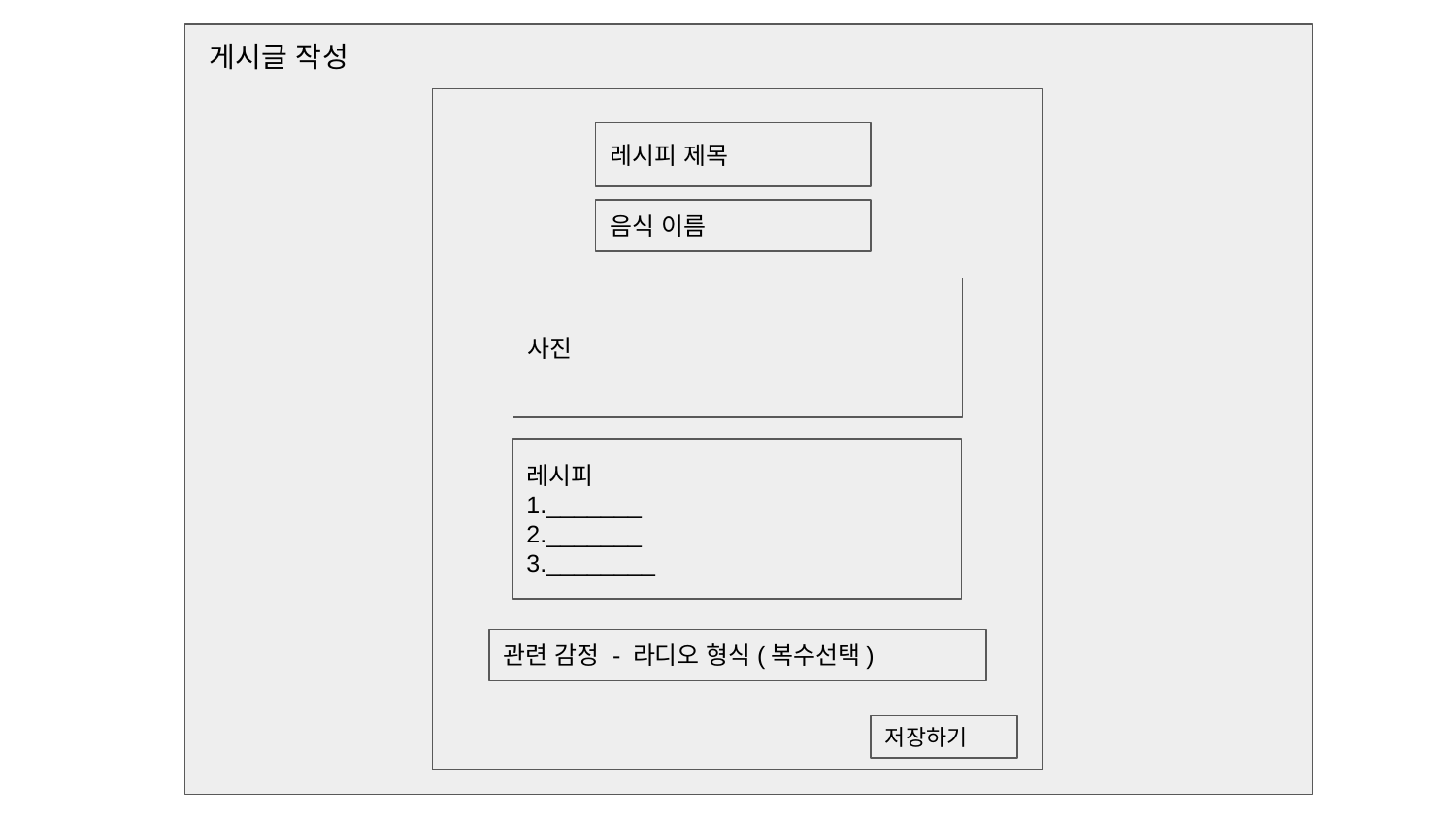

게시글 작성

레시피 제목

음식 이름
사진
레시피
1._______
2._______
3.________
관련 감정 - 라디오 형식(복수선택)
저장하기